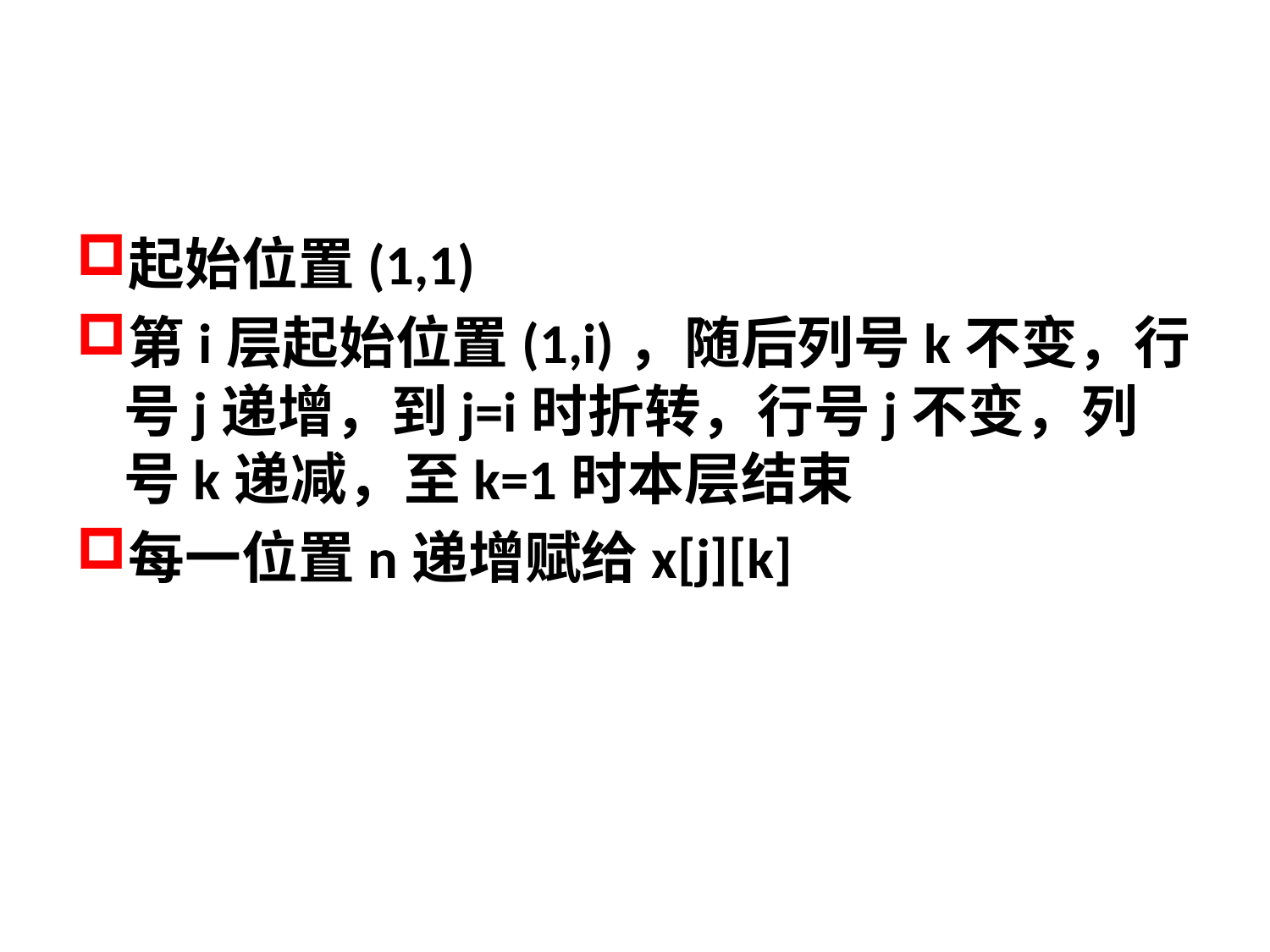

#
起始位置(1,1)
第i层起始位置(1,i)，随后列号k不变，行号j递增，到j=i时折转，行号j不变，列号k递减，至k=1时本层结束
每一位置n递增赋给x[j][k]